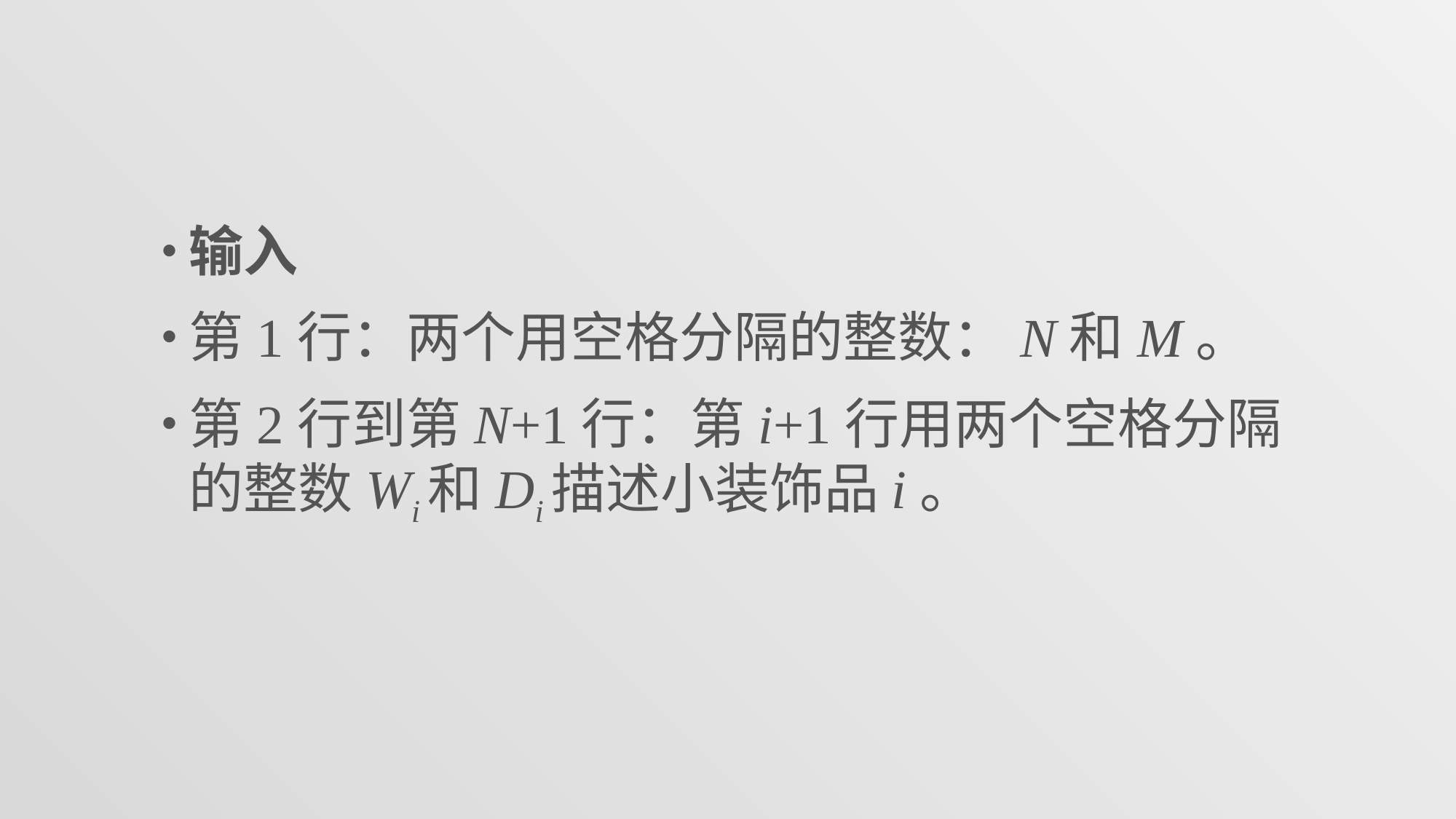

#
输入
第1行：两个用空格分隔的整数：N和M。
第2行到第N+1行：第i+1行用两个空格分隔的整数Wi和Di描述小装饰品i。